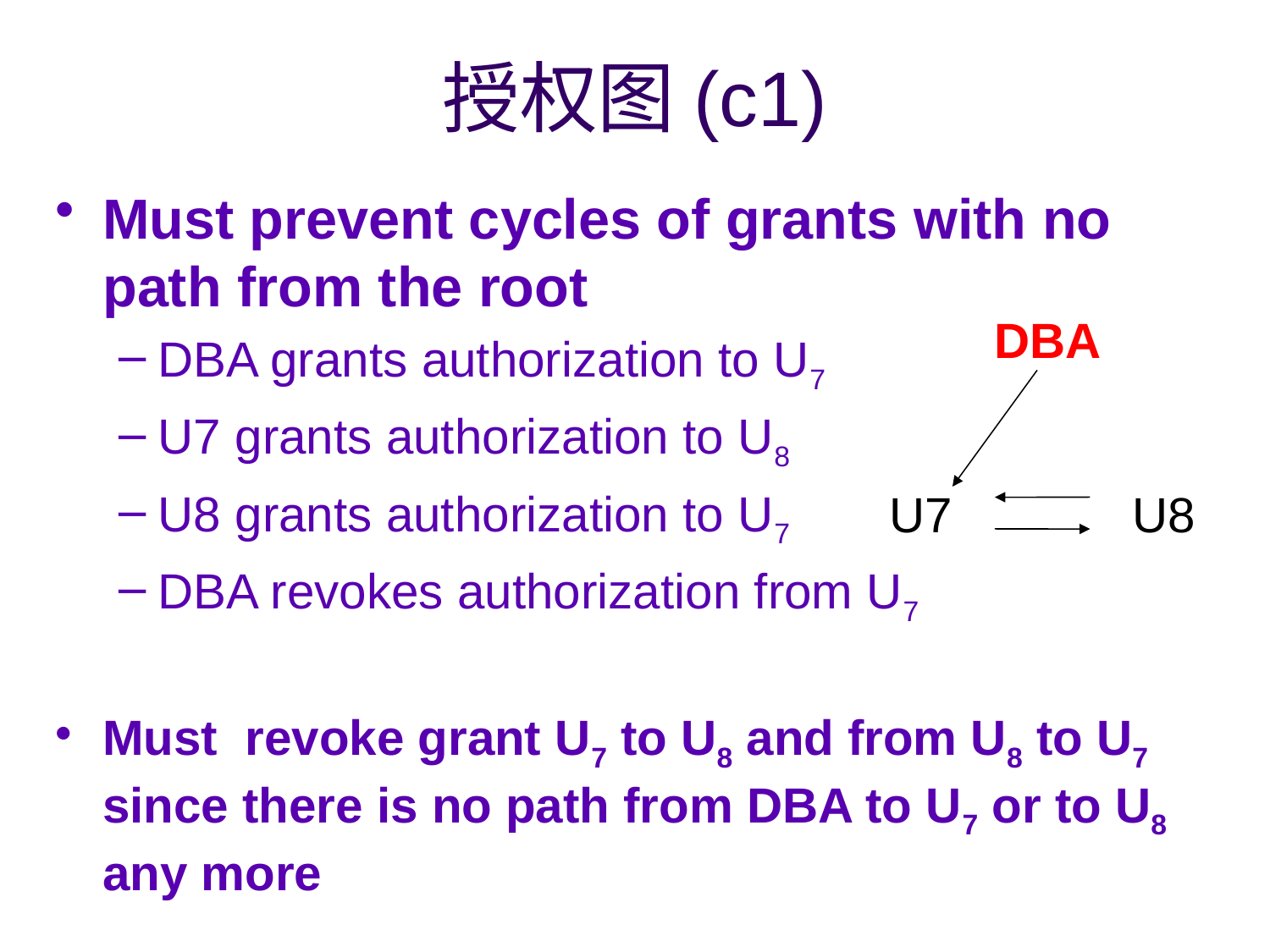

# 授权图(c1)
Must prevent cycles of grants with no path from the root
DBA grants authorization to U7
U7 grants authorization to U8
U8 grants authorization to U7
DBA revokes authorization from U7

Must  revoke grant U7 to U8 and from U8 to U7 since there is no path from DBA to U7 or to U8 any more
DBA

U7
U8